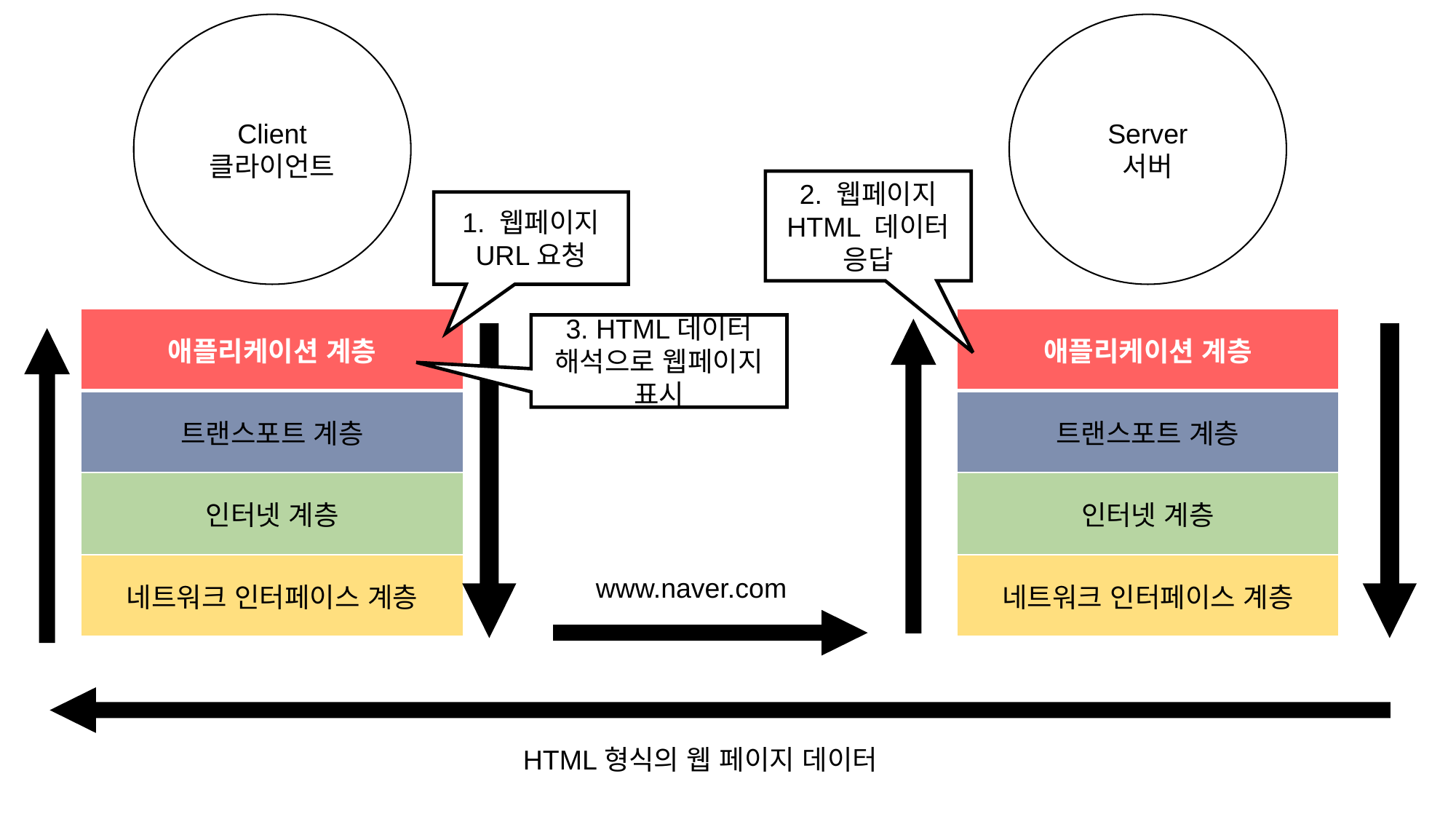

Client
클라이언트
Server
서버

2. 웹페이지 HTML 데이터 응답
1. 웹페이지 URL요청
| 애플리케이션 계층 |
| --- |
| 트랜스포트 계층 |
| 인터넷 계층 |
| 네트워크 인터페이스 계층 |
| 애플리케이션 계층 |
| --- |
| 트랜스포트 계층 |
| 인터넷 계층 |
| 네트워크 인터페이스 계층 |
3. HTML데이터 해석으로 웹페이지 표시

www.naver.com
HTML형식의 웹 페이지 데이터